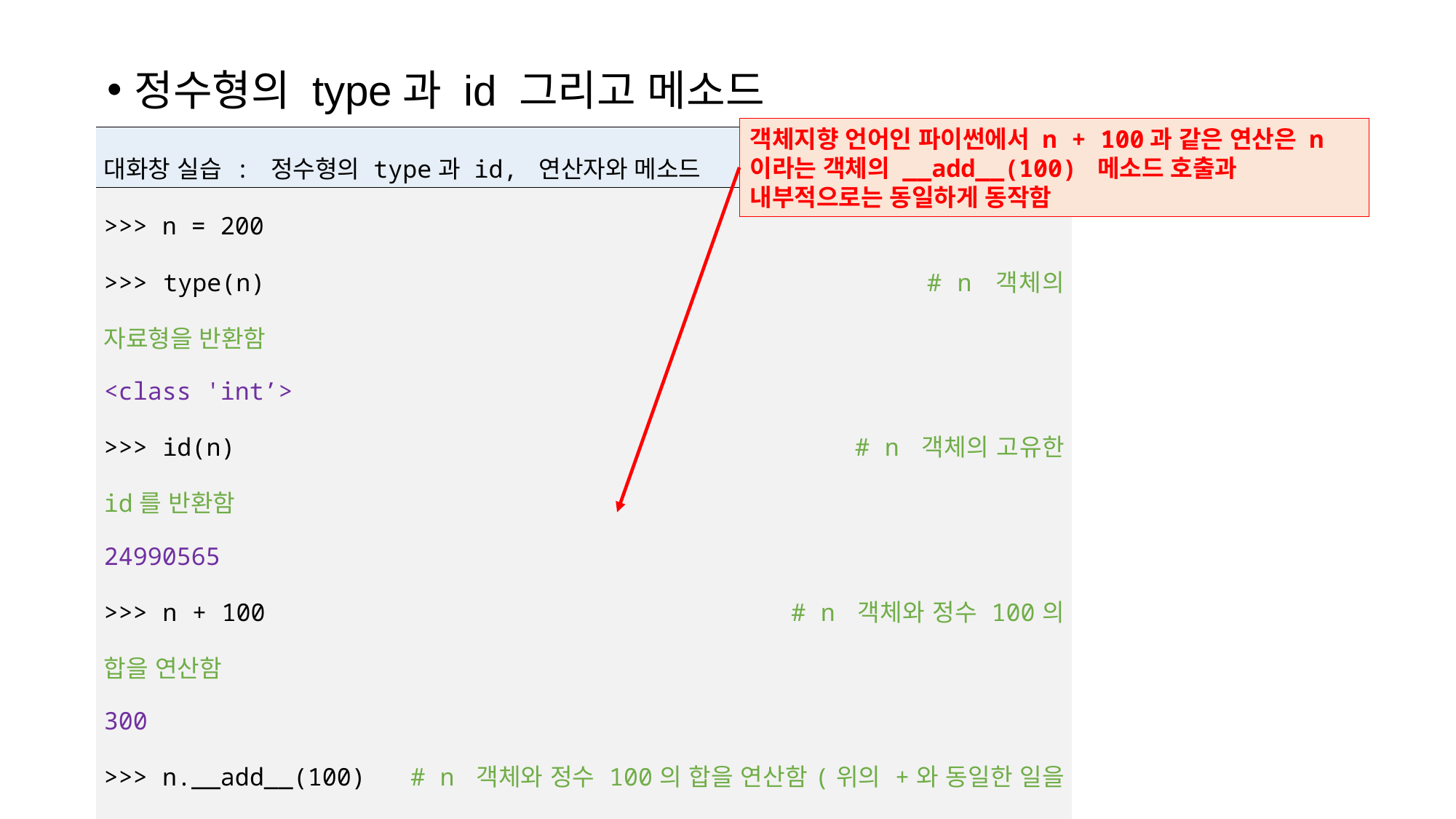

정수형의 type과 id 그리고 메소드

객체지향 언어인 파이썬에서 n + 100과 같은 연산은 n이라는 객체의 __add__(100) 메소드 호출과 내부적으로는 동일하게 동작함
| 대화창 실습 : 정수형의 type과 id, 연산자와 메소드 |
| --- |
| >>> n = 200 >>> type(n) # n 객체의 자료형을 반환함 <class 'int’> >>> id(n) # n 객체의 고유한 id를 반환함 24990565 >>> n + 100 # n 객체와 정수 100의 합을 연산함 300 >>> n.\_\_add\_\_(100) # n 객체와 정수 100의 합을 연산함(위의 +와 동일한 일을 함) 300 >>> 200 + 100 # 200 과 100의 합을 구하는 연산자 300 >>> (200).\_\_add\_\_(100) # 위의 200 + 100 연산과 동일한 일을 함 300 |